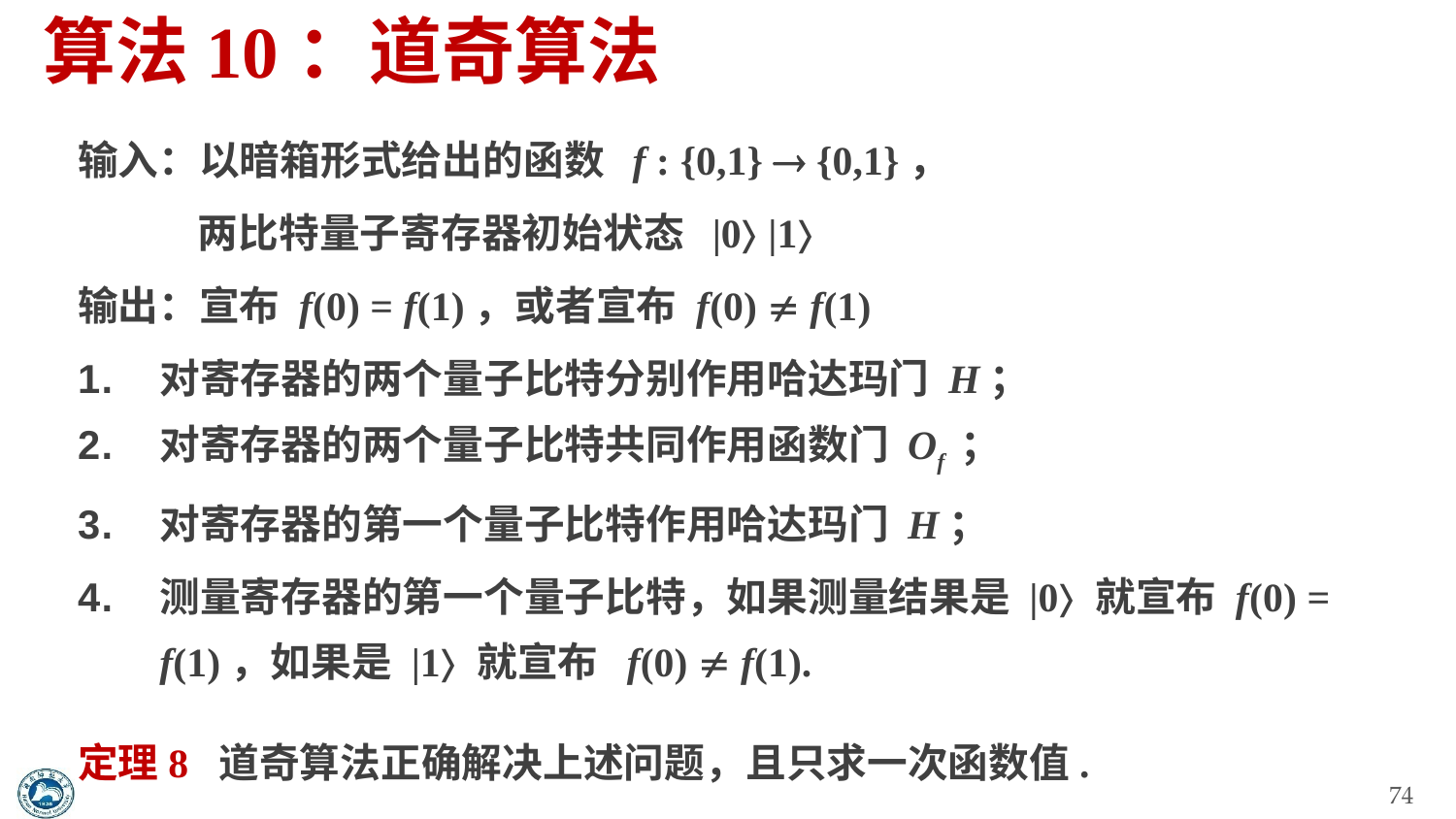

# 算法10：道奇算法
输入：以暗箱形式给出的函数  f : {0,1} → {0,1}，
            两比特量子寄存器初始状态  |0〉 |1〉
输出：宣布 f(0) = f(1)，或者宣布 f(0) ≠ f(1)
对寄存器的两个量子比特分别作用哈达玛门 H；
对寄存器的两个量子比特共同作用函数门 Of ；
对寄存器的第一个量子比特作用哈达玛门 H；
测量寄存器的第一个量子比特，如果测量结果是 |0〉 就宣布 f(0) = f(1)，如果是 |1〉 就宣布  f(0) ≠ f(1).
定理8  道奇算法正确解决上述问题，且只求一次函数值.
74